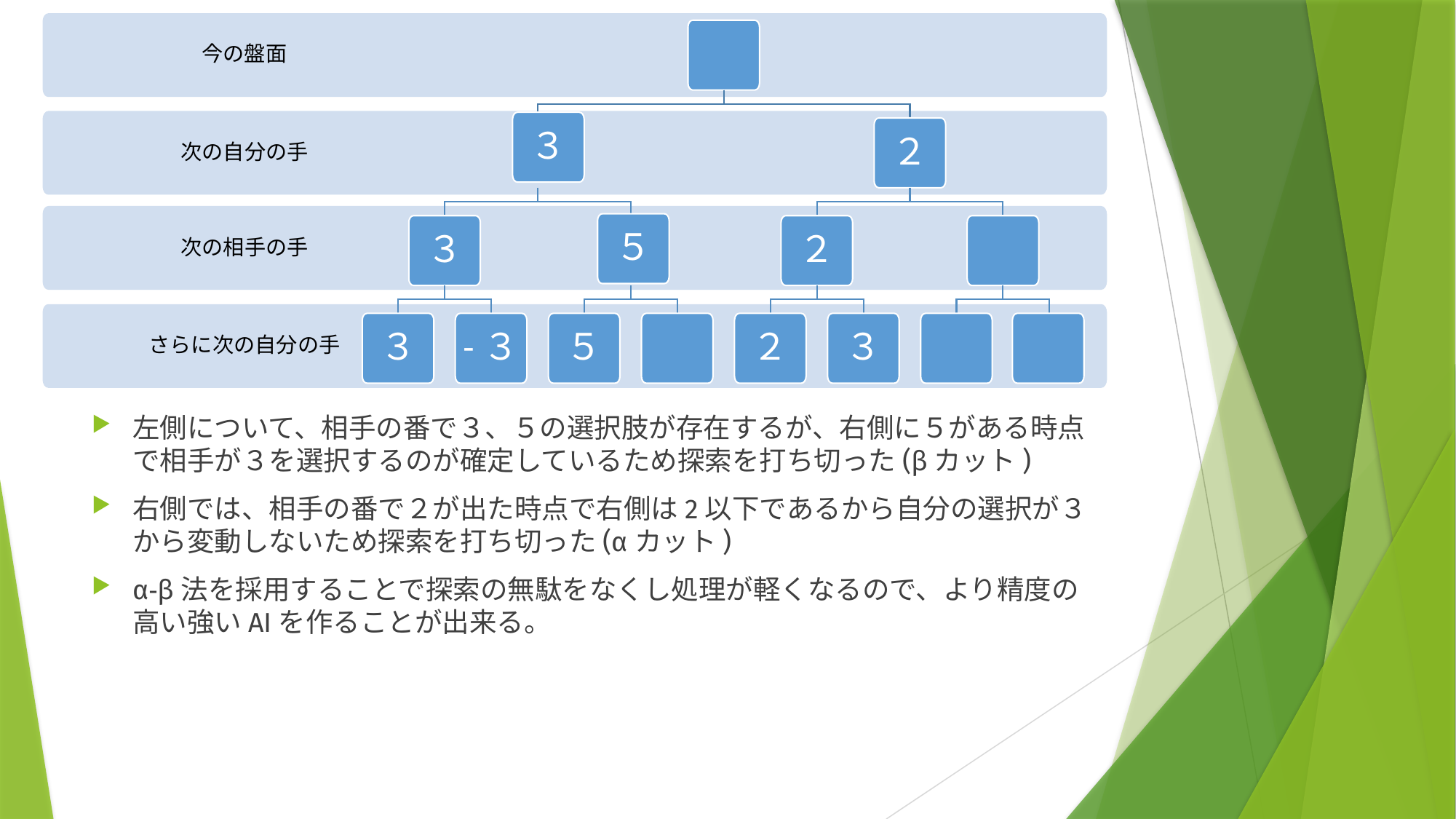

今の盤面

次の自分の手
３
２

次の相手の手
５
３
２

さらに次の自分の手
３
-３
５

２
３

#
左側について、相手の番で３、５の選択肢が存在するが、右側に５がある時点で相手が３を選択するのが確定しているため探索を打ち切った(βカット)
右側では、相手の番で２が出た時点で右側は2以下であるから自分の選択が３から変動しないため探索を打ち切った(αカット)
α‐β法を採用することで探索の無駄をなくし処理が軽くなるので、より精度の高い強いAIを作ることが出来る。